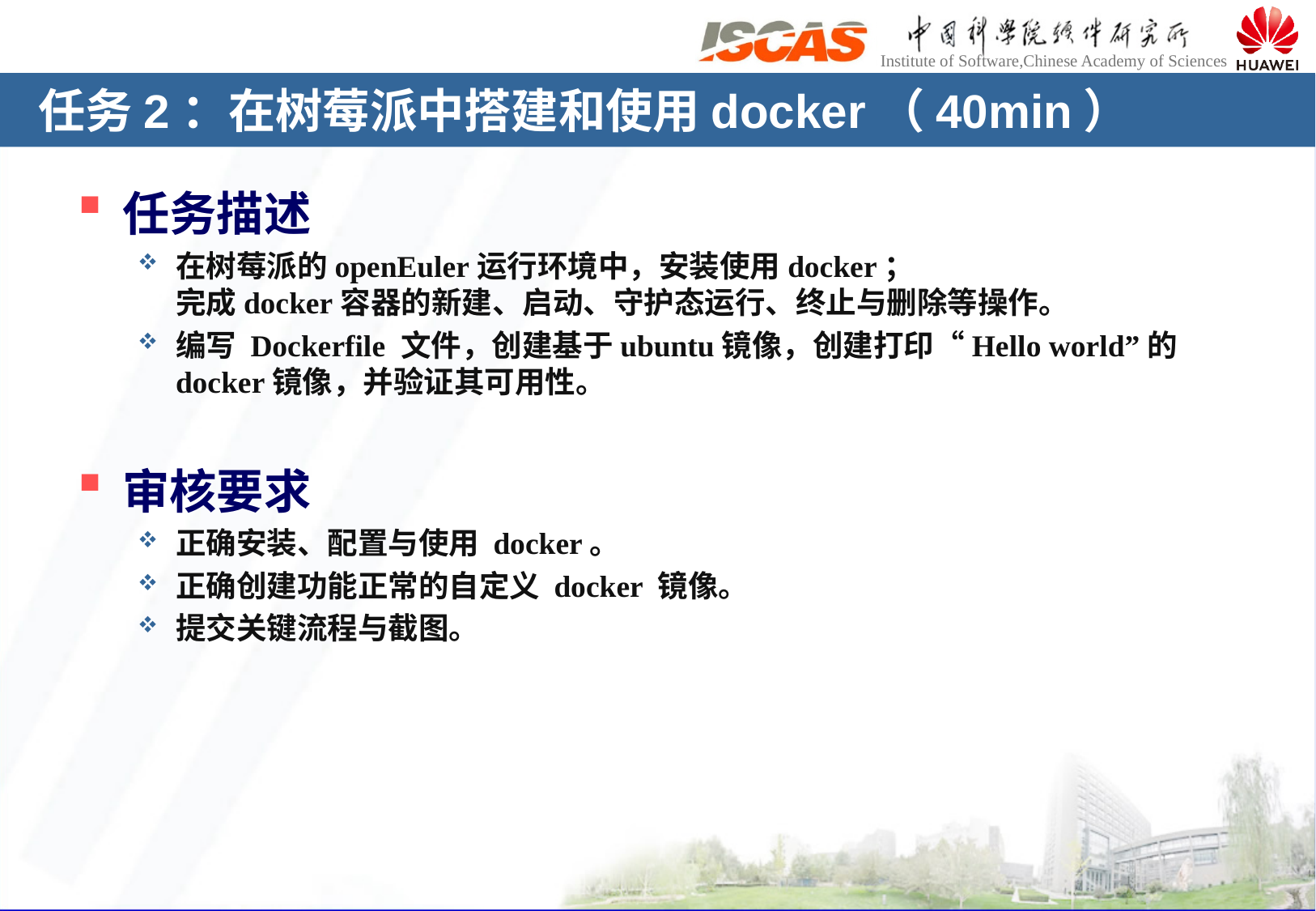

# 任务2：在树莓派中搭建和使用docker（40min）
任务描述
在树莓派的openEuler运行环境中，安装使用docker；
完成docker容器的新建、启动、守护态运行、终止与删除等操作。
编写 Dockerfile 文件，创建基于ubuntu镜像，创建打印“Hello world”的docker镜像，并验证其可用性。
审核要求
正确安装、配置与使用 docker。
正确创建功能正常的自定义 docker 镜像。
提交关键流程与截图。